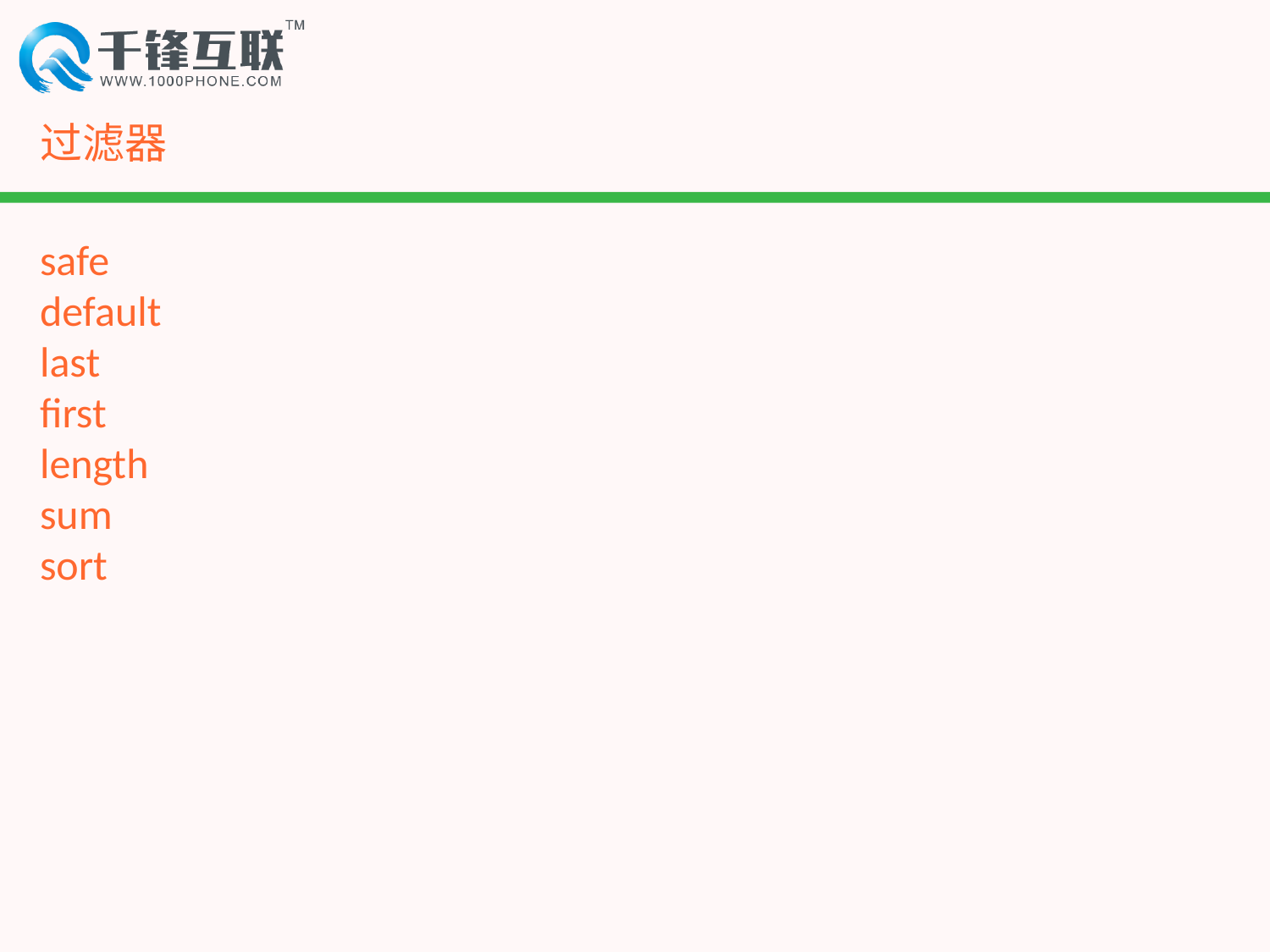

# 过滤器
safe
default
last
first
length
sum
sort